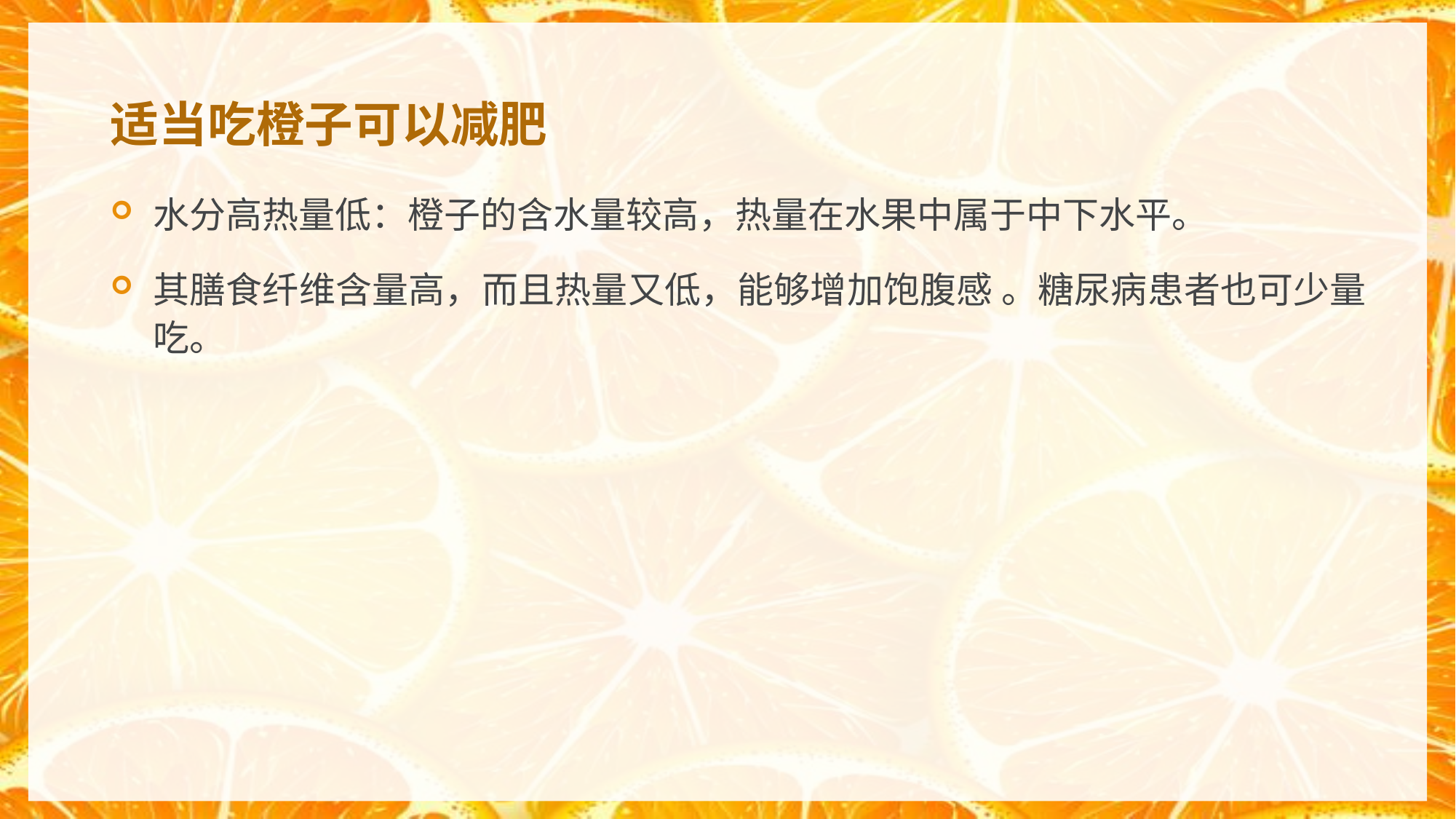

适当吃橙子可以减肥
水分高热量低：橙子的含水量较高，热量在水果中属于中下水平。
其膳食纤维含量高，而且热量又低，能够增加饱腹感 。糖尿病患者也可少量吃。